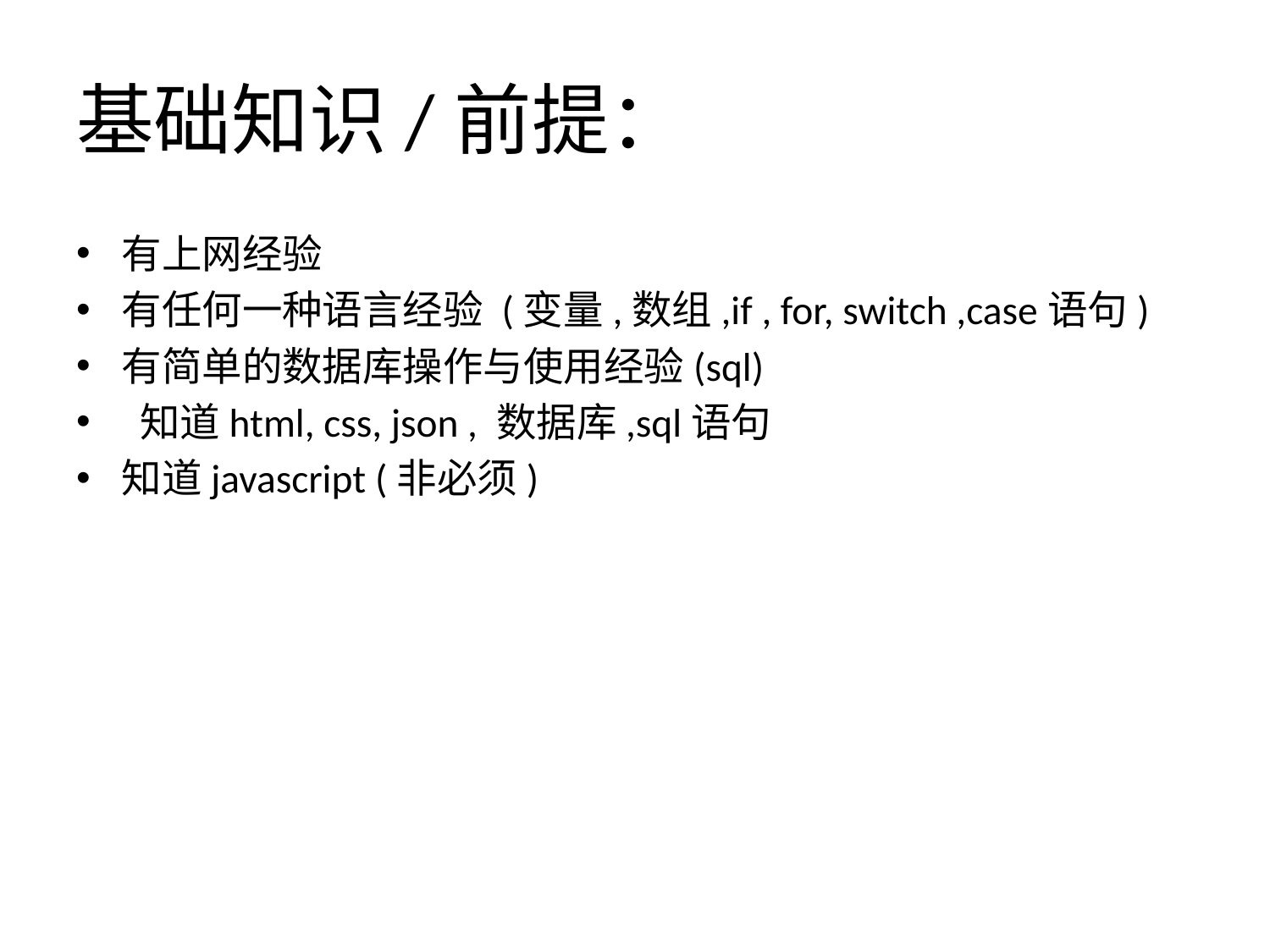

# 基础知识/前提：
有上网经验
有任何一种语言经验 (变量,数组,if , for, switch ,case语句)
有简单的数据库操作与使用经验(sql)
 知道html, css, json , 数据库,sql语句
知道javascript (非必须)